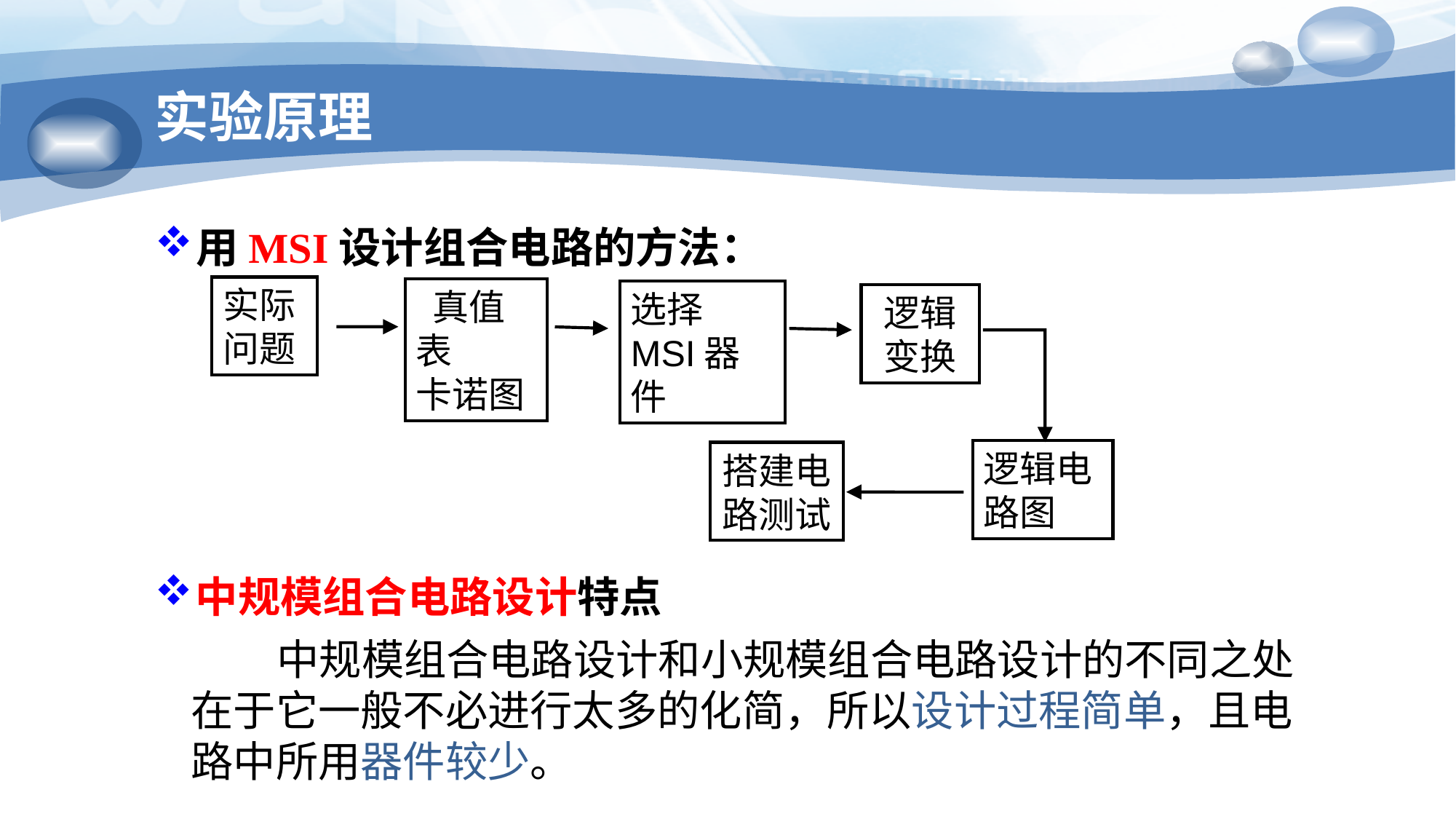

# 实验原理
用MSI设计组合电路的方法：

实际
问题
 真值表
卡诺图
选择MSI器件
逻辑
变换

逻辑电路图
搭建电路测试

中规模组合电路设计特点

        中规模组合电路设计和小规模组合电路设计的不同之处在于它一般不必进行太多的化简，所以设计过程简单，且电路中所用器件较少。